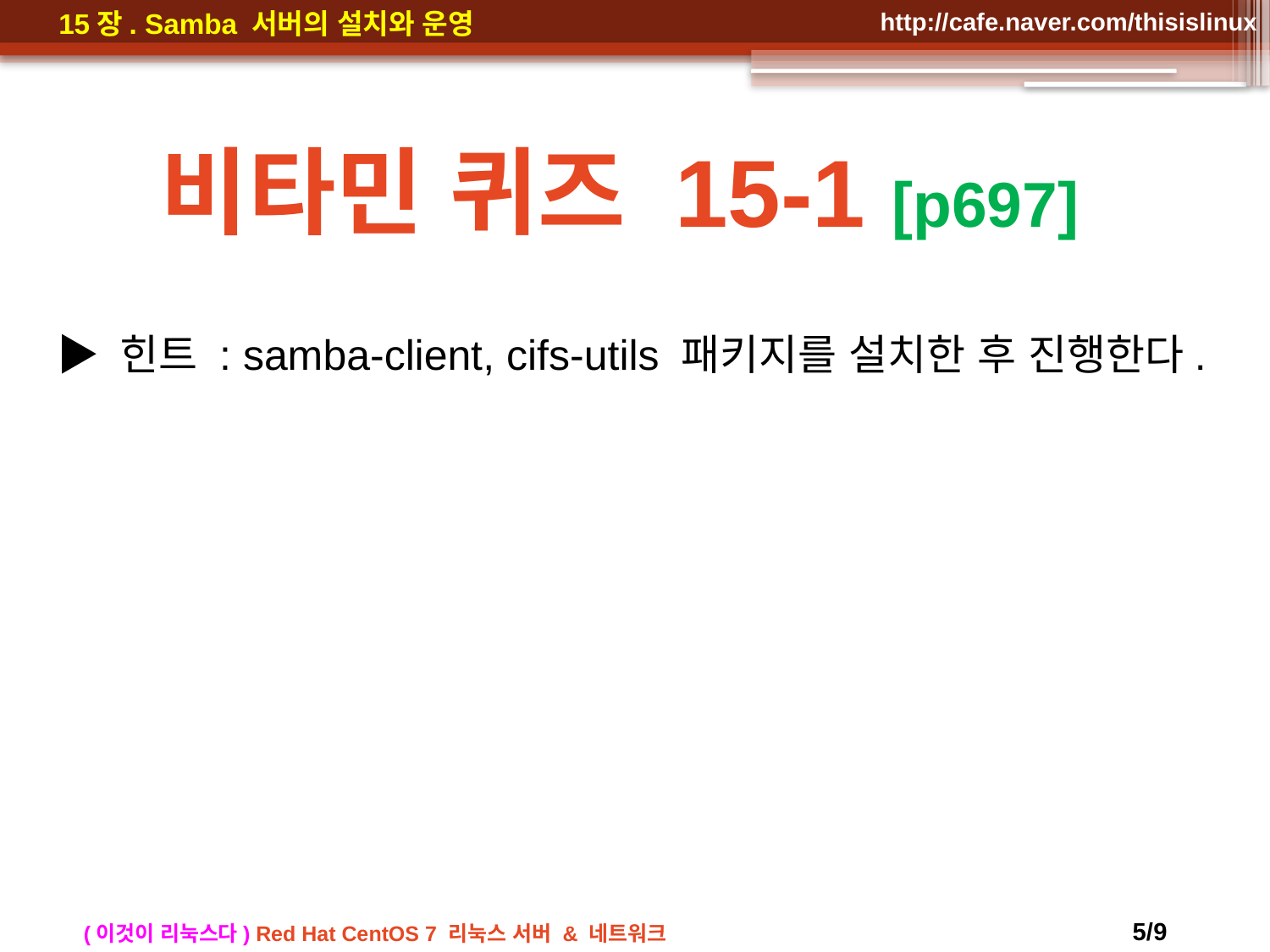

비타민 퀴즈 15-1 [p697]
▶ 힌트 : samba-client, cifs-utils 패키지를 설치한 후 진행한다.